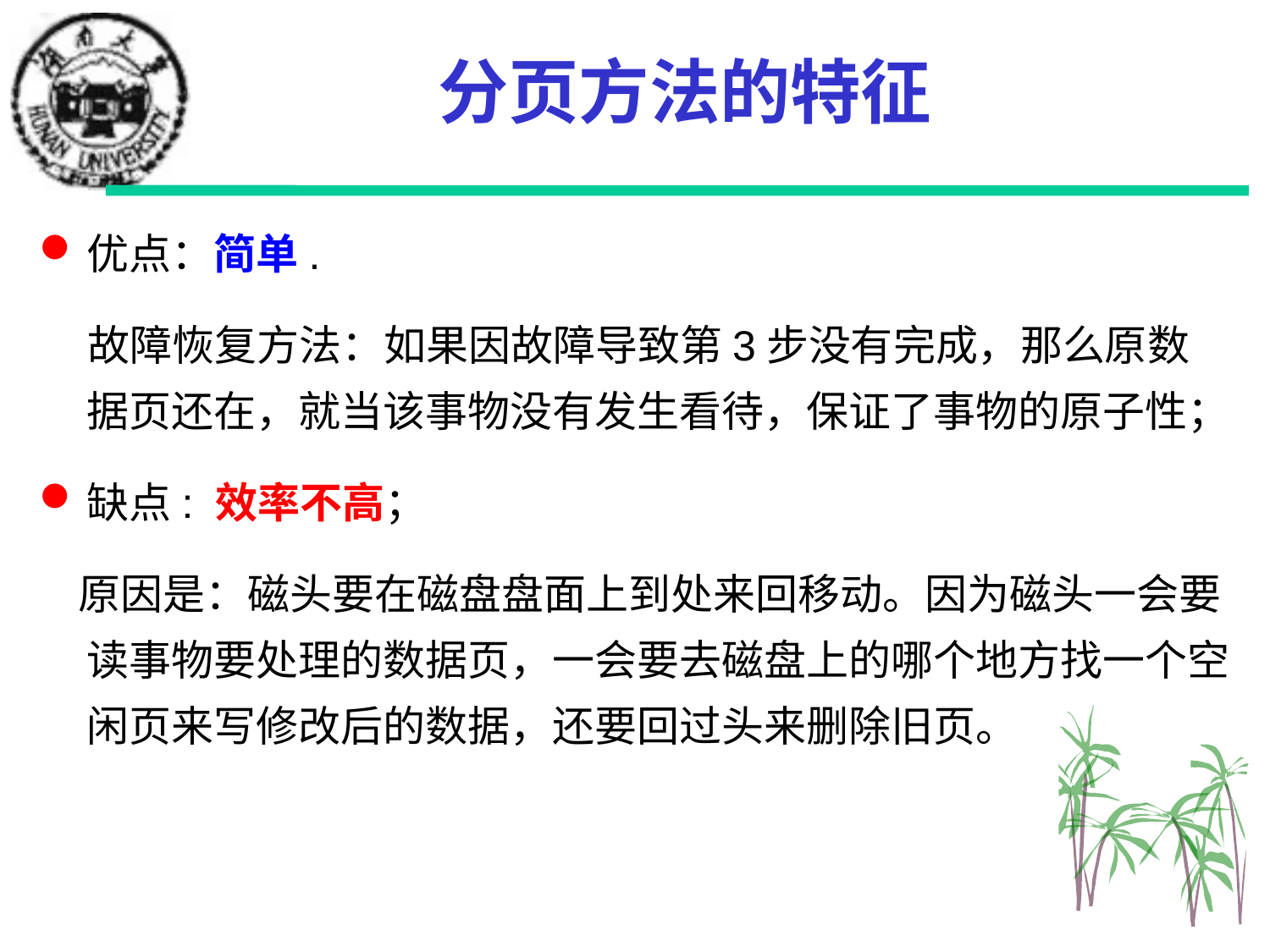

# 分页方法的特征
优点：简单.
    故障恢复方法：如果因故障导致第3步没有完成，那么原数据页还在，就当该事物没有发生看待，保证了事物的原子性；
缺点: 效率不高；
   原因是：磁头要在磁盘盘面上到处来回移动。因为磁头一会要读事物要处理的数据页，一会要去磁盘上的哪个地方找一个空闲页来写修改后的数据，还要回过头来删除旧页。